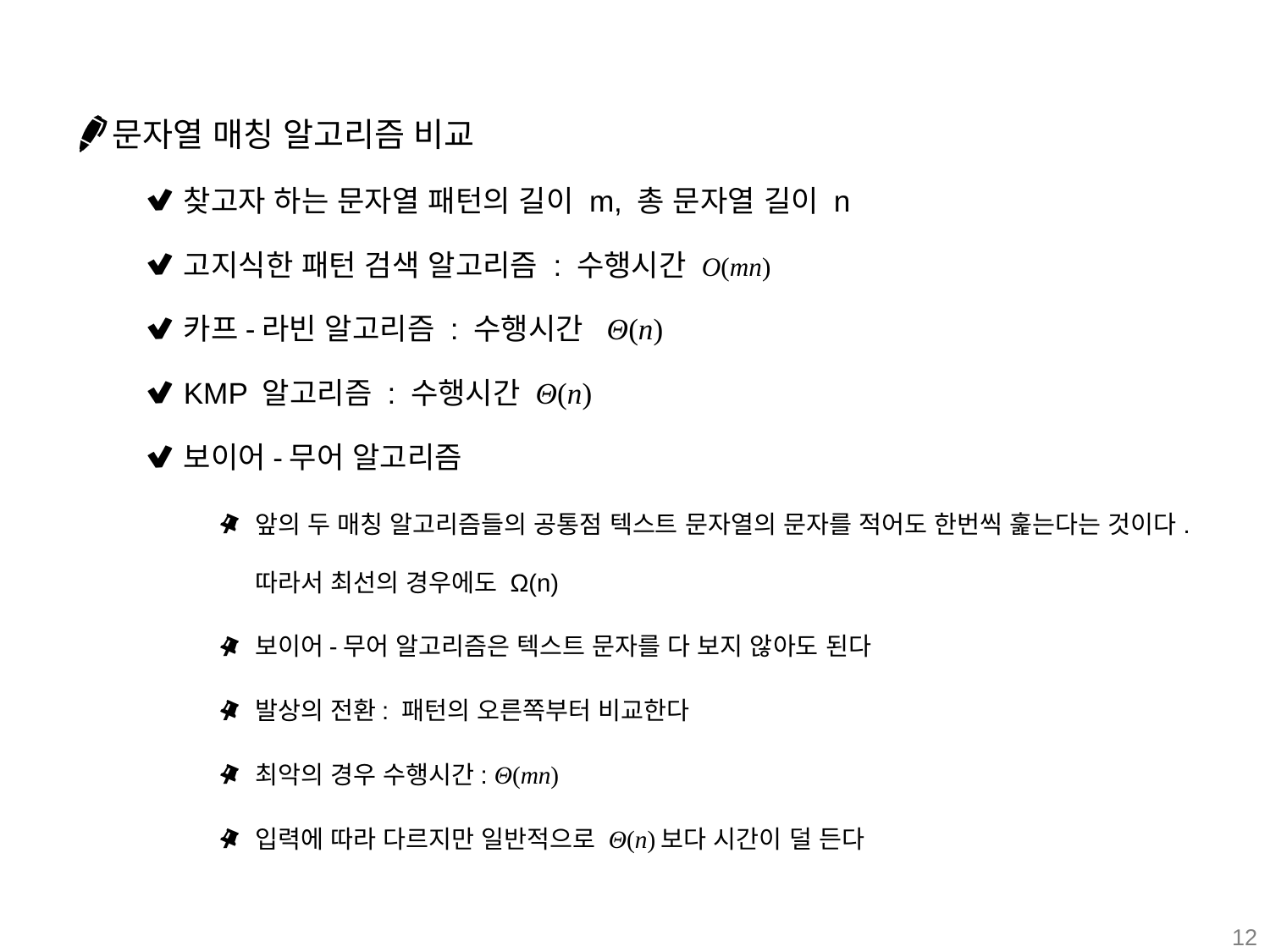

문자열 매칭 알고리즘 비교
찾고자 하는 문자열 패턴의 길이 m, 총 문자열 길이 n
고지식한 패턴 검색 알고리즘 : 수행시간 O(mn)
카프-라빈 알고리즘 : 수행시간  Θ(n)
KMP 알고리즘 : 수행시간 Θ(n)
보이어-무어 알고리즘
앞의 두 매칭 알고리즘들의 공통점 텍스트 문자열의 문자를 적어도 한번씩 훑는다는 것이다. 따라서 최선의 경우에도 Ω(n)
보이어-무어 알고리즘은 텍스트 문자를 다 보지 않아도 된다
발상의 전환: 패턴의 오른쪽부터 비교한다
최악의 경우 수행시간: Θ(mn)
입력에 따라 다르지만 일반적으로 Θ(n)보다 시간이 덜 든다

12